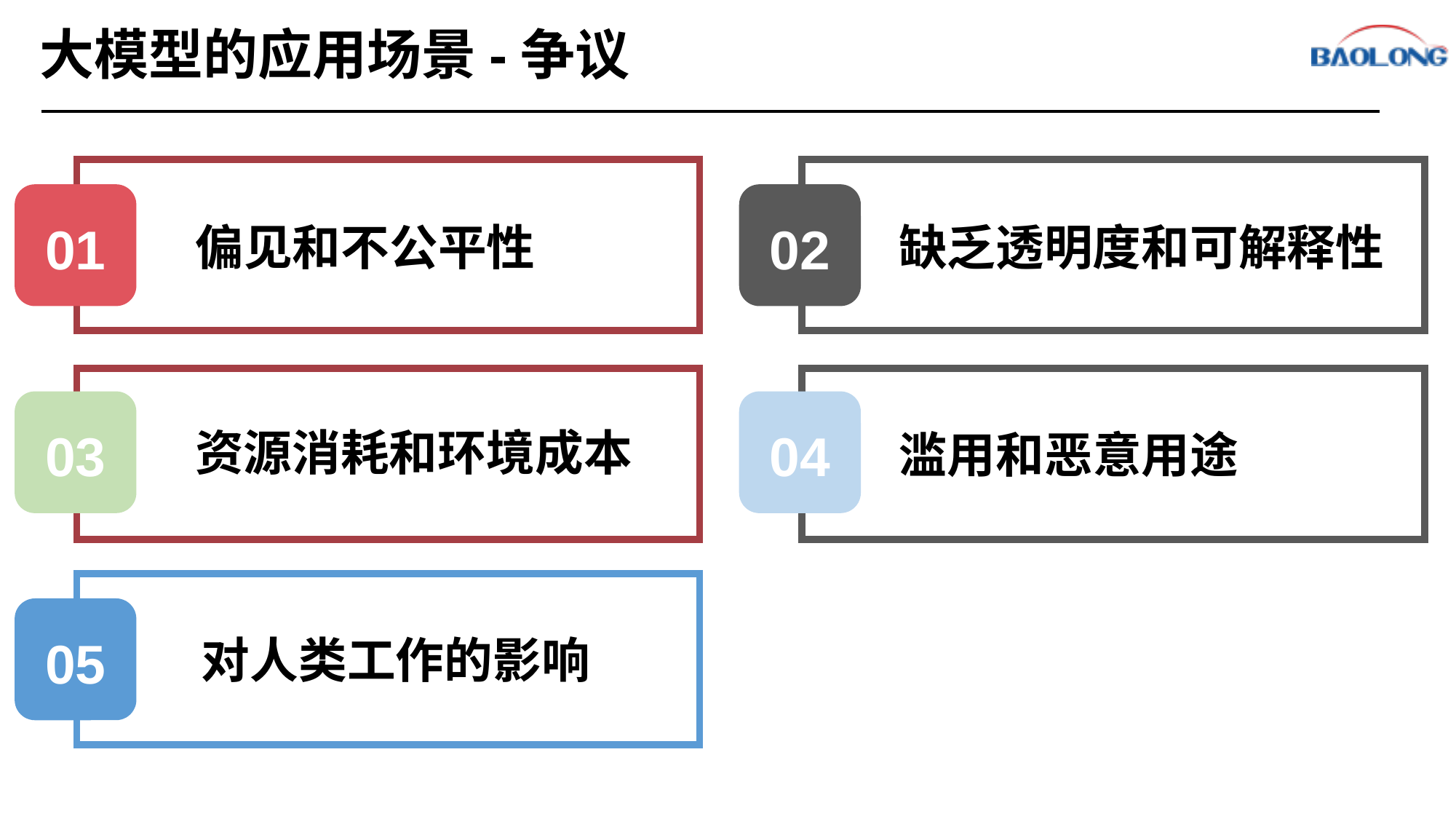

大模型的应用场景-争议

01
02
偏见和不公平性
缺乏透明度和可解释性

03
04
资源消耗和环境成本
滥用和恶意用途

05
对人类工作的影响